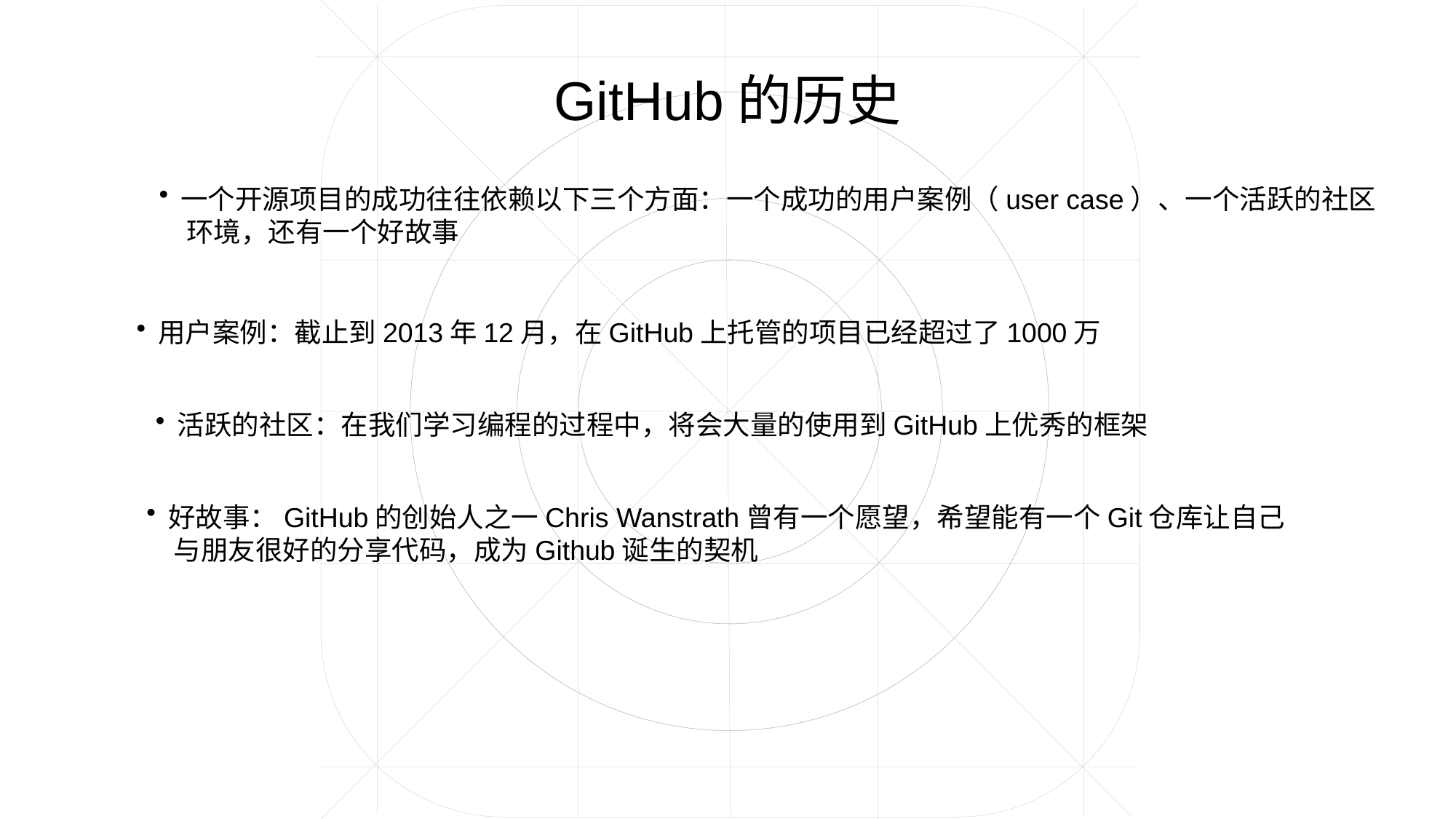

GitHub的历史
一个开源项目的成功往往依赖以下三个方面：一个成功的用户案例（user case）、一个活跃的社区
环境，还有一个好故事
用户案例：截止到2013年12月，在GitHub上托管的项目已经超过了1000万
活跃的社区：在我们学习编程的过程中，将会大量的使用到GitHub上优秀的框架
好故事：GitHub的创始人之一Chris Wanstrath曾有一个愿望，希望能有一个Git仓库让自己
与朋友很好的分享代码，成为Github诞生的契机